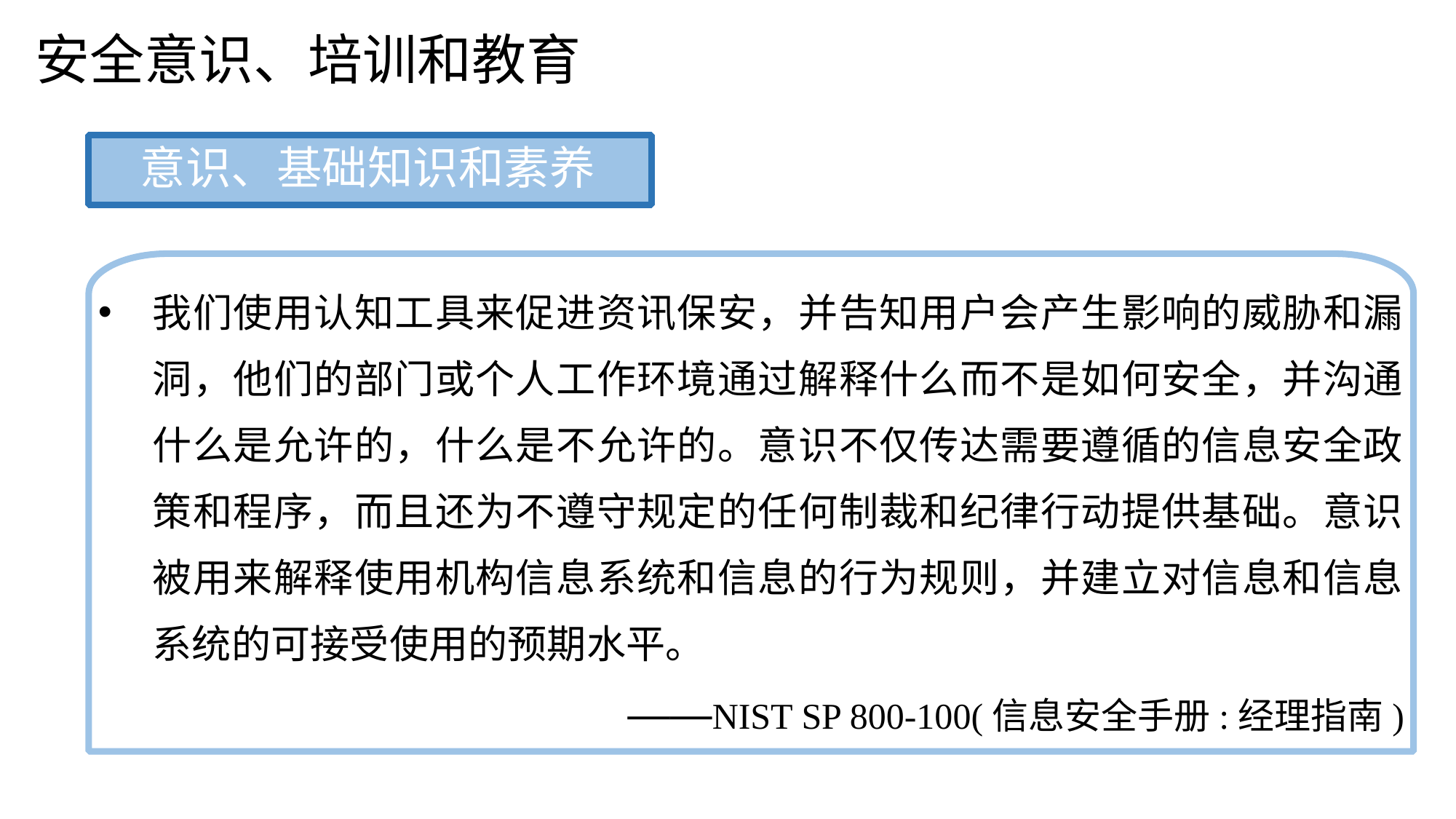

安全意识、培训和教育

意识、基础知识和素养
我们使用认知工具来促进资讯保安，并告知用户会产生影响的威胁和漏洞，他们的部门或个人工作环境通过解释什么而不是如何安全，并沟通什么是允许的，什么是不允许的。意识不仅传达需要遵循的信息安全政策和程序，而且还为不遵守规定的任何制裁和纪律行动提供基础。意识被用来解释使用机构信息系统和信息的行为规则，并建立对信息和信息系统的可接受使用的预期水平。
——NIST SP 800-100(信息安全手册:经理指南)